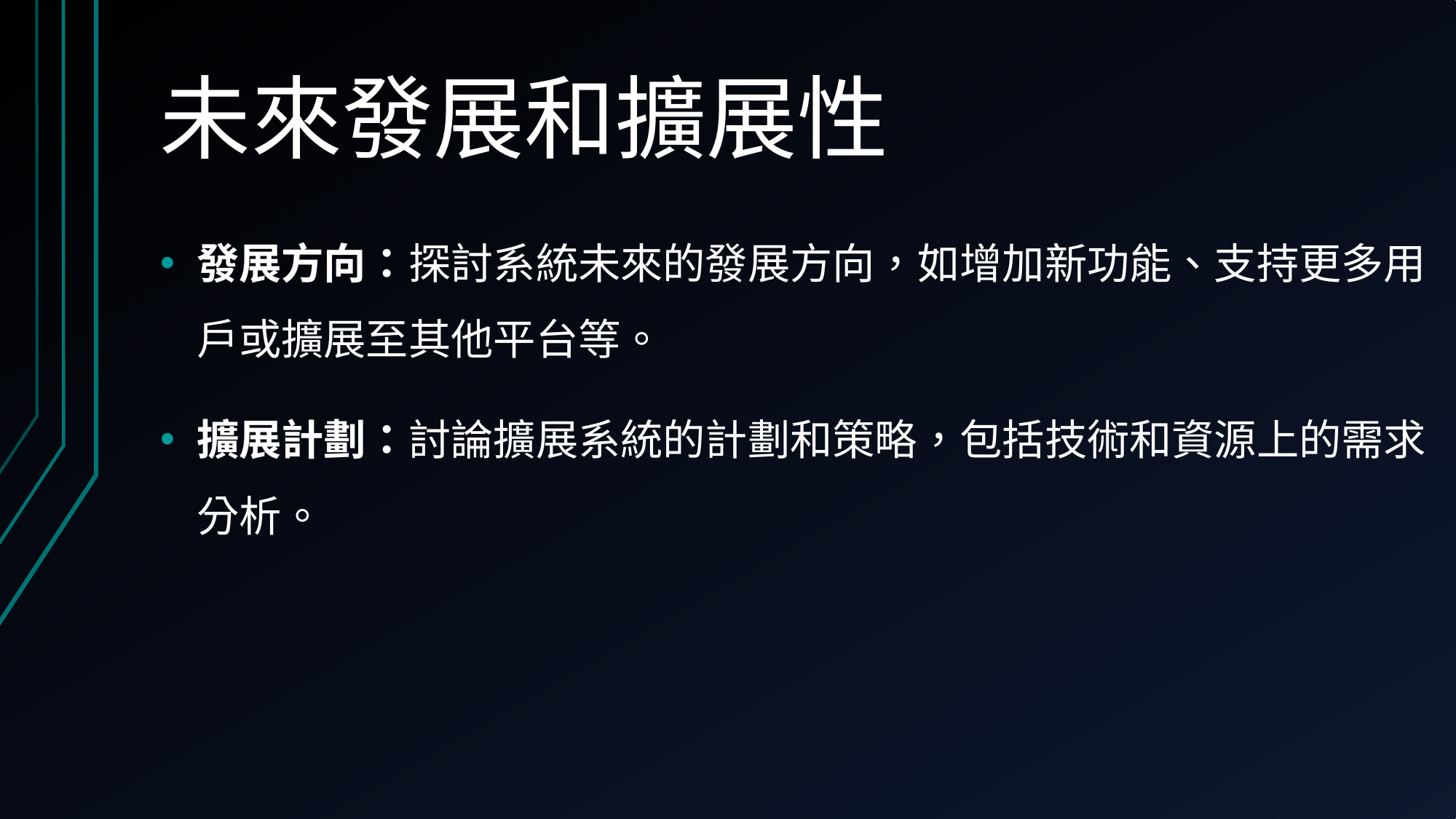

# 未來發展和擴展性
發展方向：探討系統未來的發展方向，如增加新功能、支持更多用戶或擴展至其他平台等。
擴展計劃：討論擴展系統的計劃和策略，包括技術和資源上的需求分析。